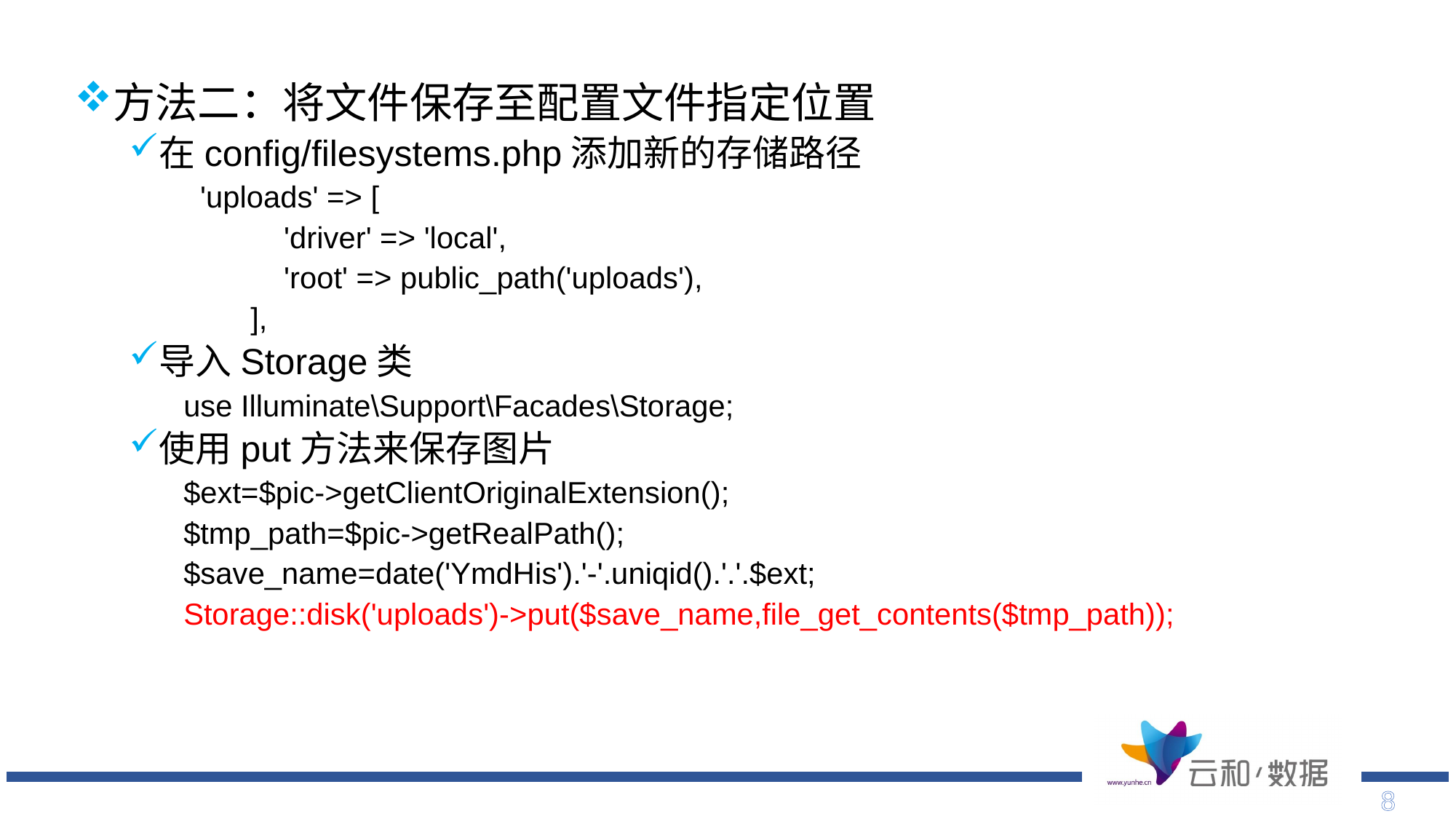

方法二：将文件保存至配置文件指定位置
在config/filesystems.php添加新的存储路径
  'uploads' => [
            'driver' => 'local',
            'root' => public_path('uploads'),
        ],
导入Storage类
use Illuminate\Support\Facades\Storage;
使用put方法来保存图片
$ext=$pic->getClientOriginalExtension();
$tmp_path=$pic->getRealPath();
$save_name=date('YmdHis').'-'.uniqid().'.'.$ext;
Storage::disk('uploads')->put($save_name,file_get_contents($tmp_path));